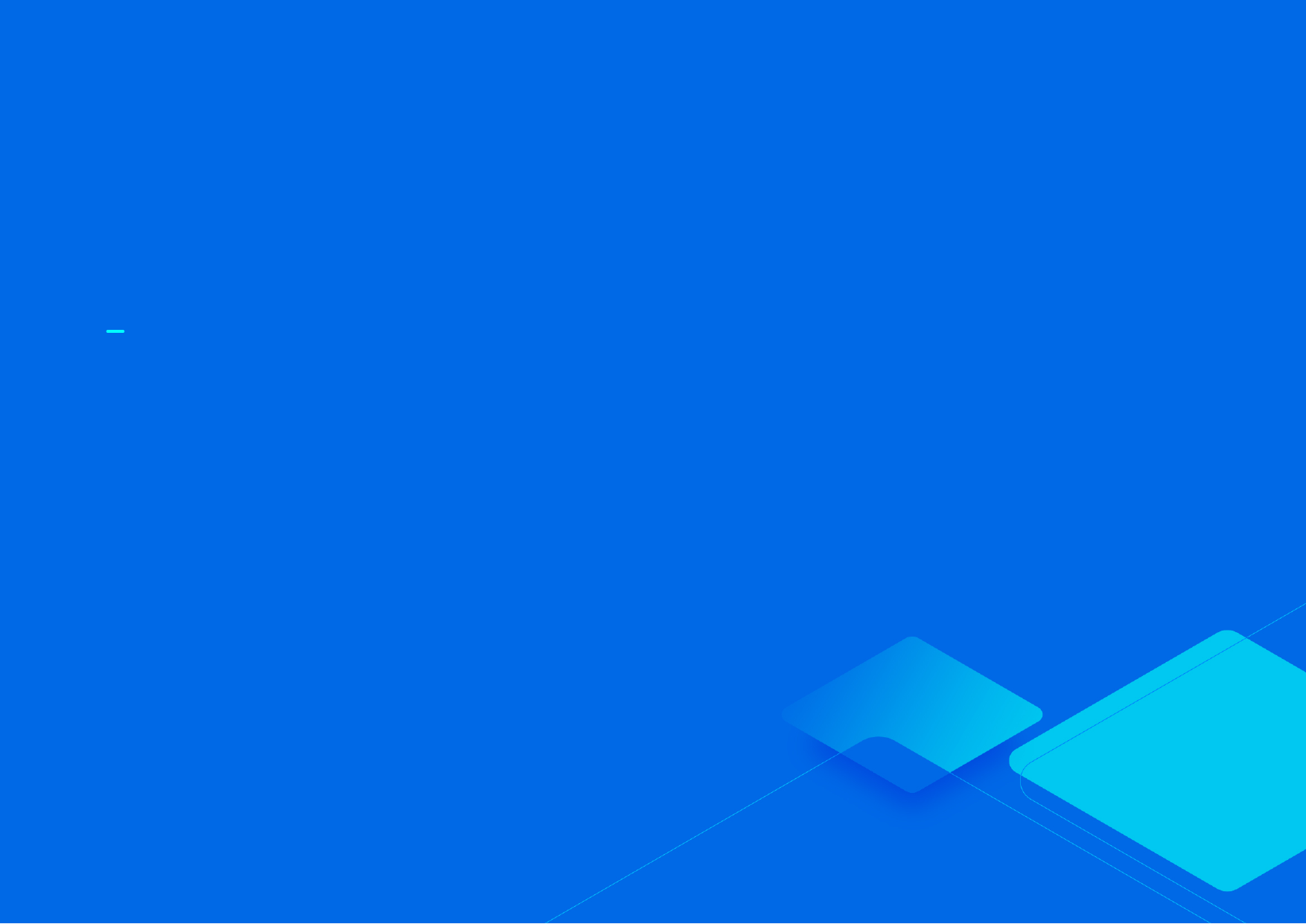

FMS(Fleet Management System) 업무 프로세스 정의
Ⅰ
Contents
04

성능 분석 결과